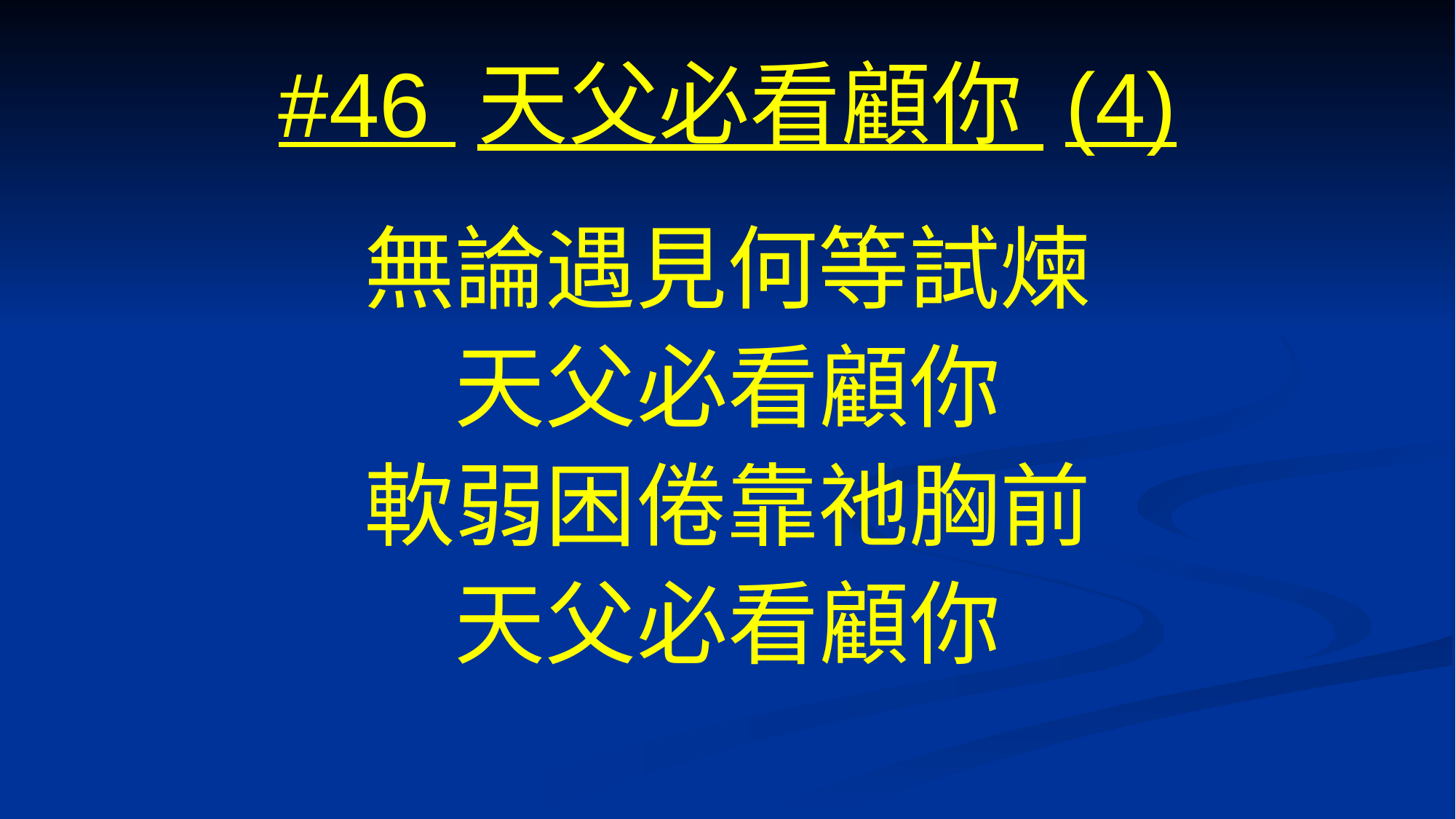

# #46 天父必看顧你 (4)
無論遇見何等試煉
天父必看顧你
軟弱困倦靠祂胸前
天父必看顧你